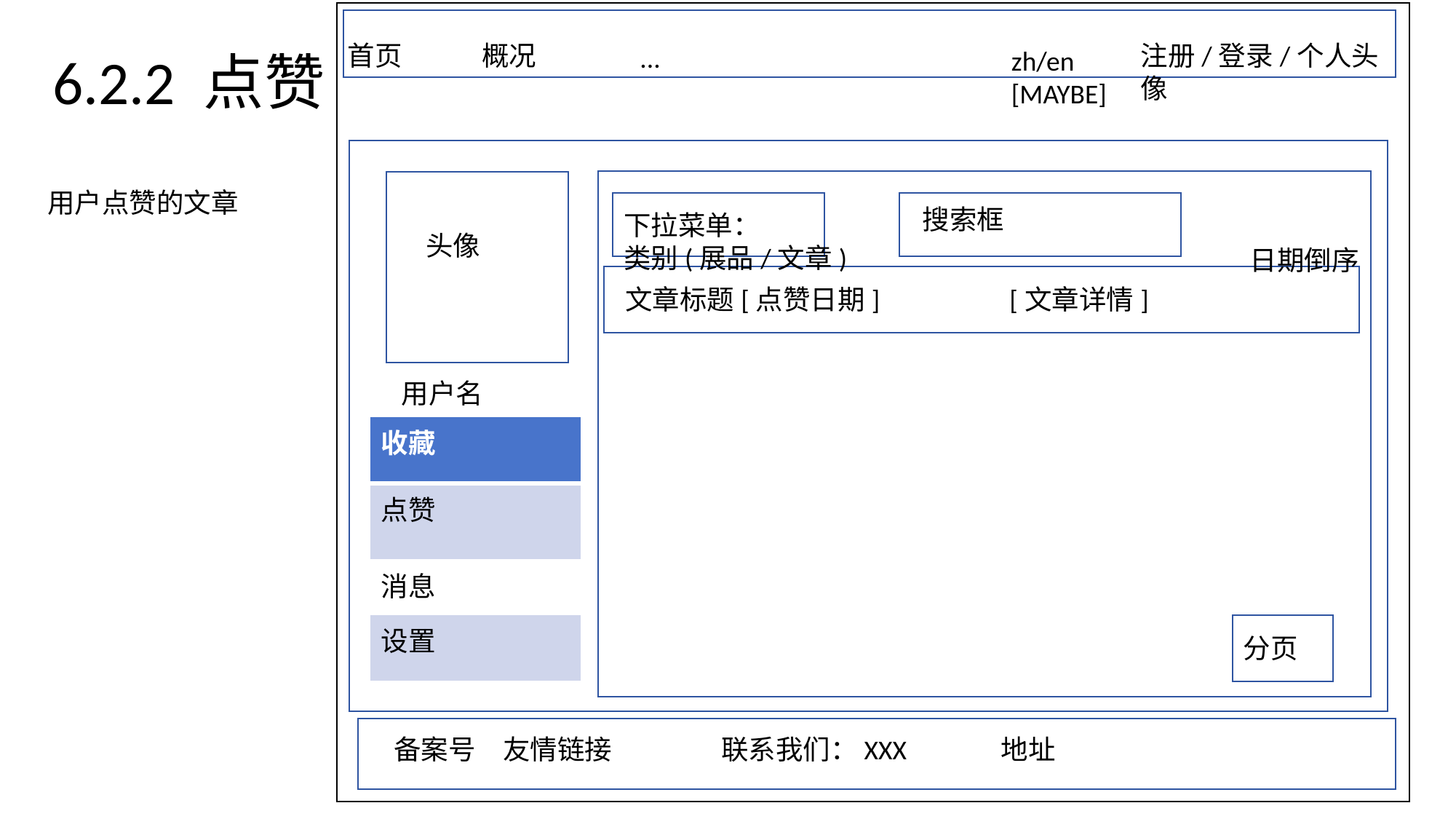

首页
概况
注册/登录/个人头像
...
6.2.2 点赞
zh/en
[MAYBE]

用户点赞的文章

搜索框
下拉菜单：
类别(展品/文章)
头像
日期倒序

文章标题[点赞日期]                     [文章详情]
用户名
| 收藏 |
| --- |
| 点赞 |
| 消息 |
| 设置 |

分页

备案号	友情链接	联系我们：XXX
地址